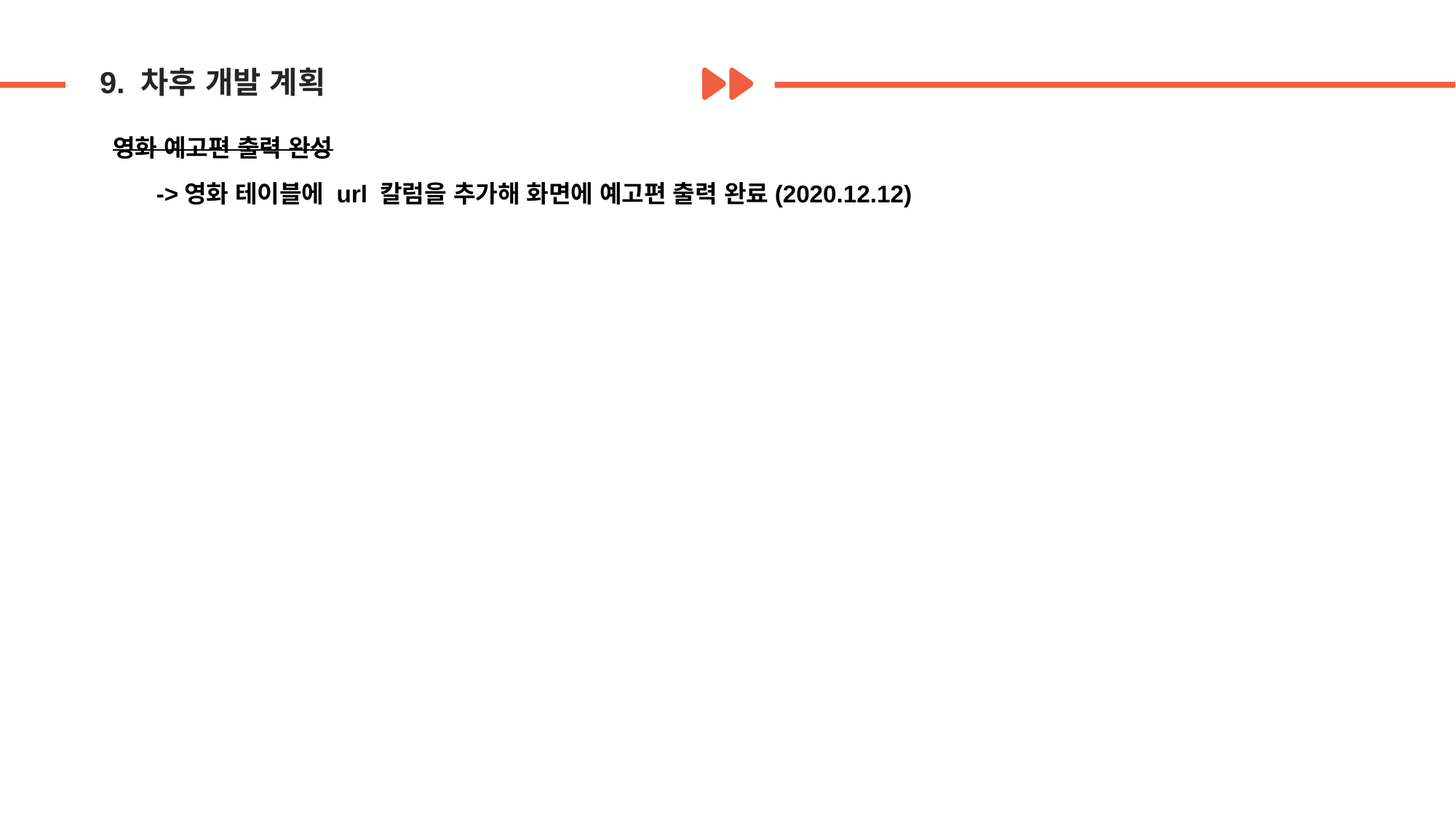

9. 차후 개발 계획
영화 예고편 출력 완성
->영화 테이블에 url 칼럼을 추가해 화면에 예고편 출력 완료(2020.12.12)